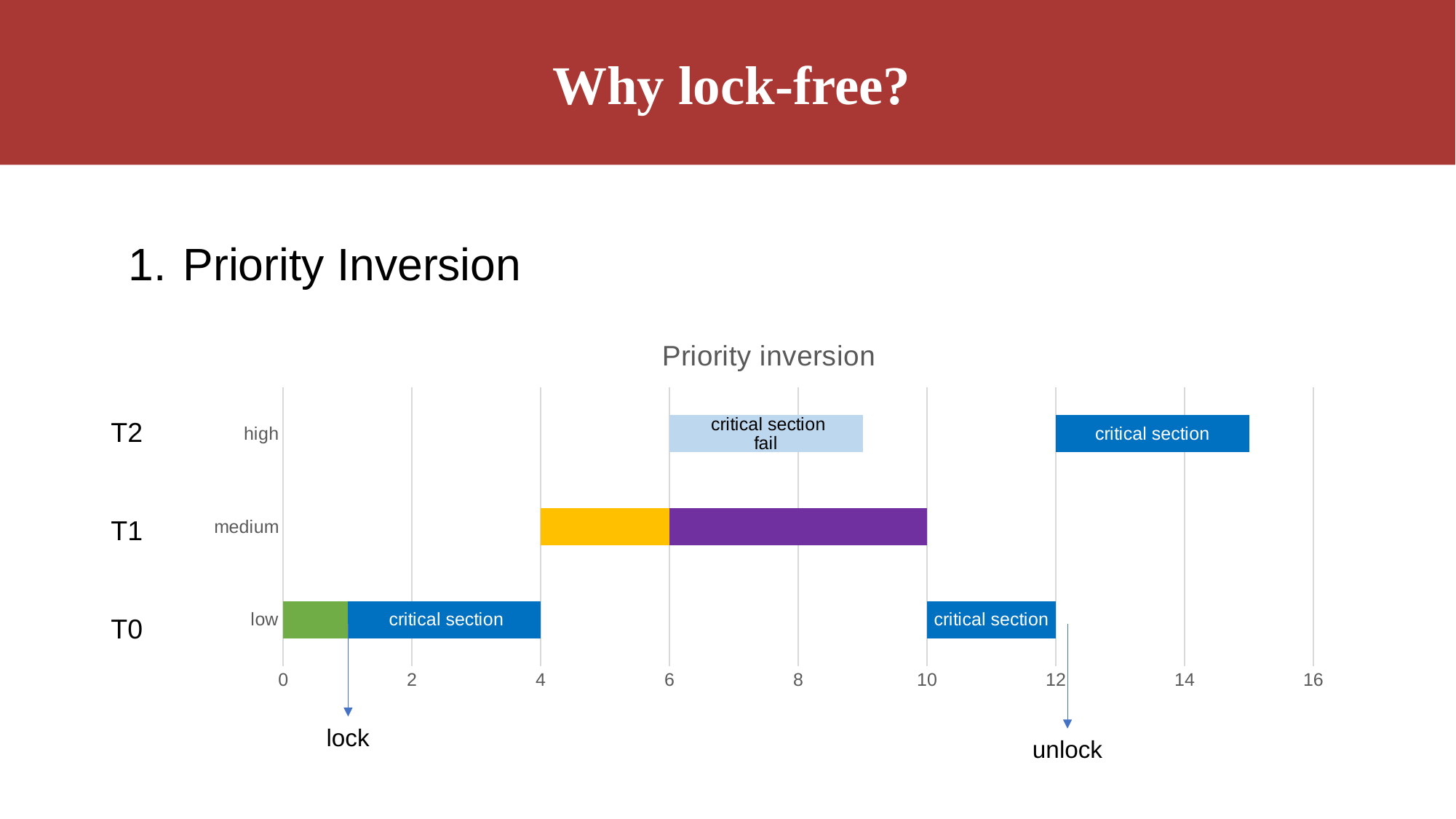

Why lock-free?
Priority Inversion

### Chart: Priority inversion

| Category |  普通task |  critical section | 普通task | 普通task2 | 普通task3 | 普通task4 |
|---|---|---|---|---|---|---|
| low | 1.0 | 3.0 | 2.0 | 4.0 | 2.0 | None |
| medium | 2.0 | 2.0 | 2.0 | 4.0 | 0.0 | None |
| high | 6.0 | 3.0 | 3.0 | 3.0 | None | 0.0 |
T2

T1

T0
lock
unlock